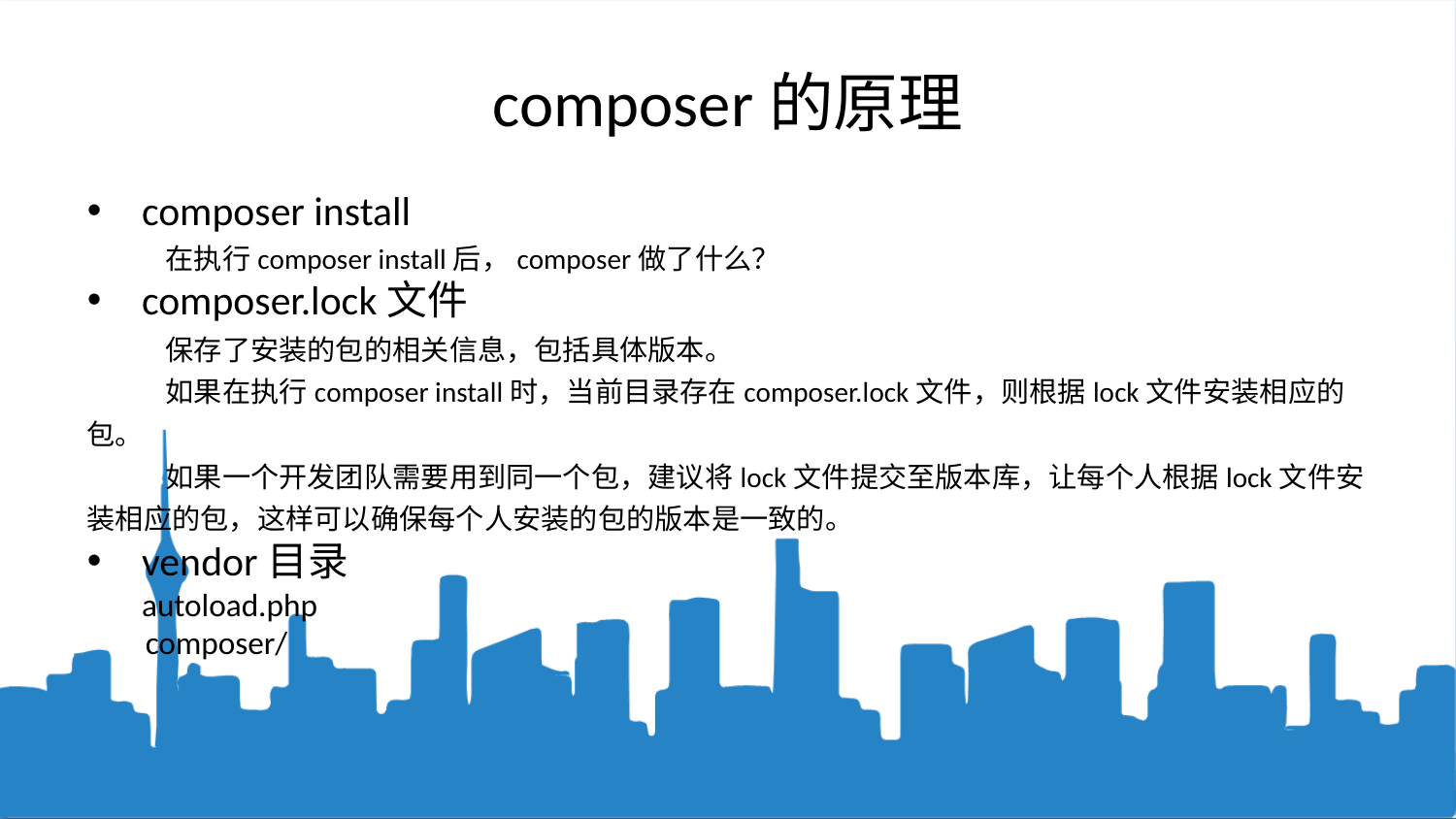

composer的原理
composer install
        在执行composer install后，composer做了什么？
composer.lock文件
        保存了安装的包的相关信息，包括具体版本。
        如果在执行composer install时，当前目录存在composer.lock文件，则根据lock文件安装相应的包。
        如果一个开发团队需要用到同一个包，建议将lock文件提交至版本库，让每个人根据lock文件安装相应的包，这样可以确保每个人安装的包的版本是一致的。
vendor目录
	autoload.php
        composer/